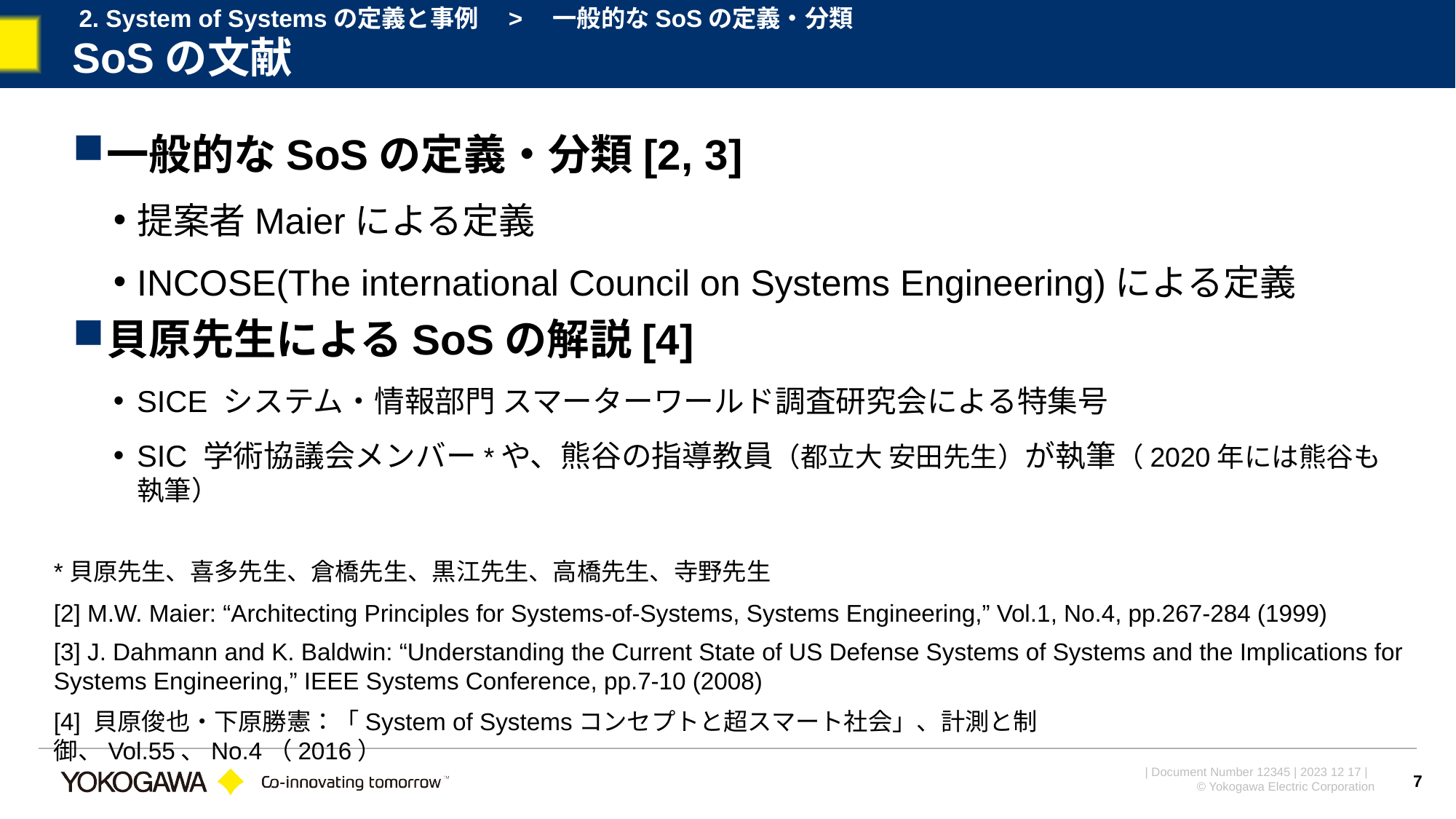

2. System of Systemsの定義と事例　>　一般的なSoSの定義・分類
# SoSの文献
一般的なSoSの定義・分類[2, 3]
提案者Maierによる定義
INCOSE(The international Council on Systems Engineering)による定義
貝原先生によるSoSの解説[4]
SICE システム・情報部門 スマーターワールド調査研究会による特集号
SIC 学術協議会メンバー*や、熊谷の指導教員（都立大 安田先生）が執筆（2020年には熊谷も執筆）

*貝原先生、喜多先生、倉橋先生、黒江先生、高橋先生、寺野先生
[2] M.W. Maier: “Architecting Principles for Systems-of-Systems, Systems Engineering,” Vol.1, No.4, pp.267-284 (1999)
[3] J. Dahmann and K. Baldwin: “Understanding the Current State of US Defense Systems of Systems and the Implications for Systems Engineering,” IEEE Systems Conference, pp.7-10 (2008)
[4] 貝原俊也・下原勝憲：「System of Systemsコンセプトと超スマート社会」、計測と制御、Vol.55、No.4（2016）
7